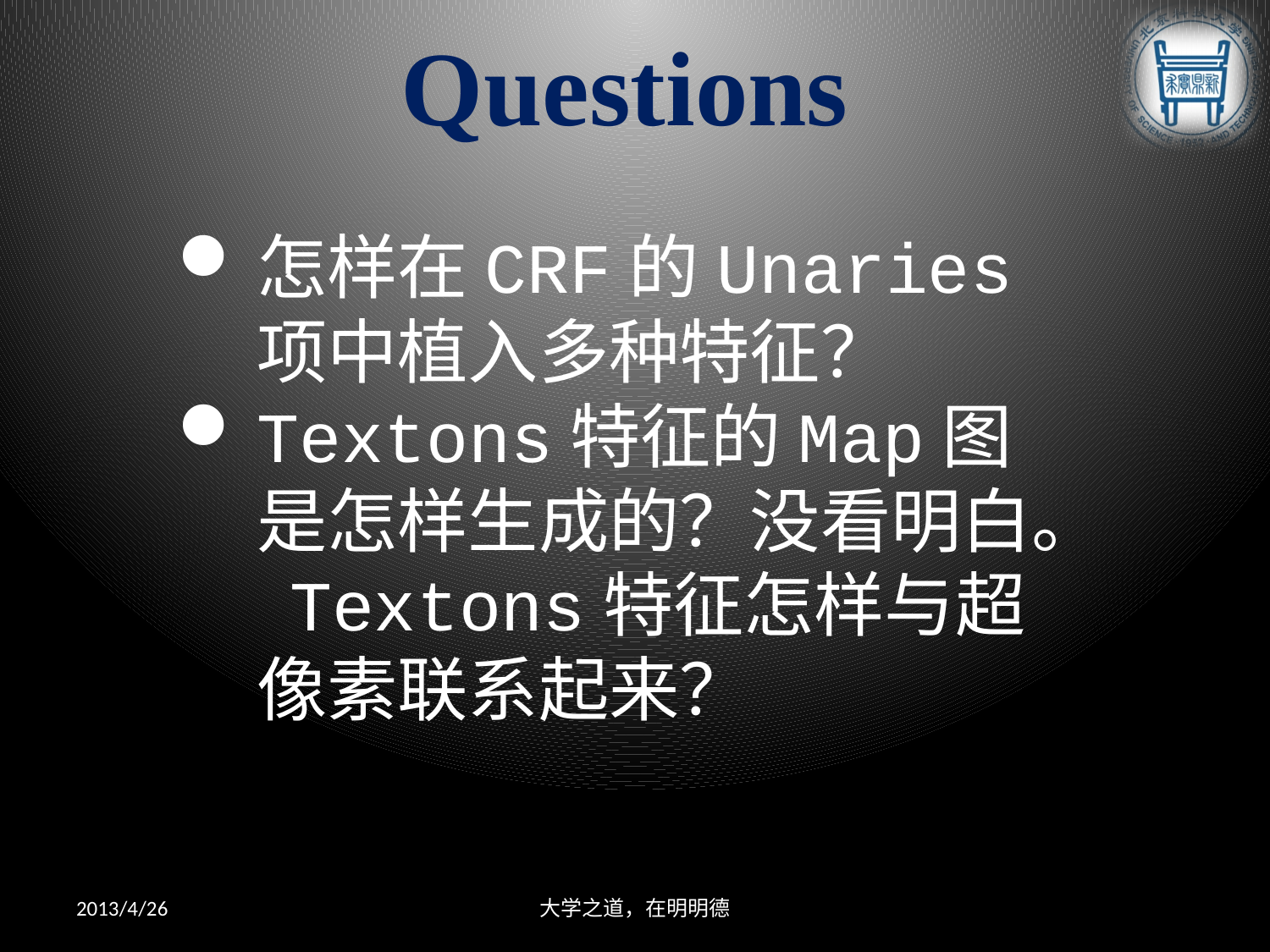

# Questions
怎样在CRF的Unaries项中植入多种特征？
Textons特征的Map图是怎样生成的？没看明白。 Textons特征怎样与超像素联系起来？
2013/4/26
大学之道，在明明德